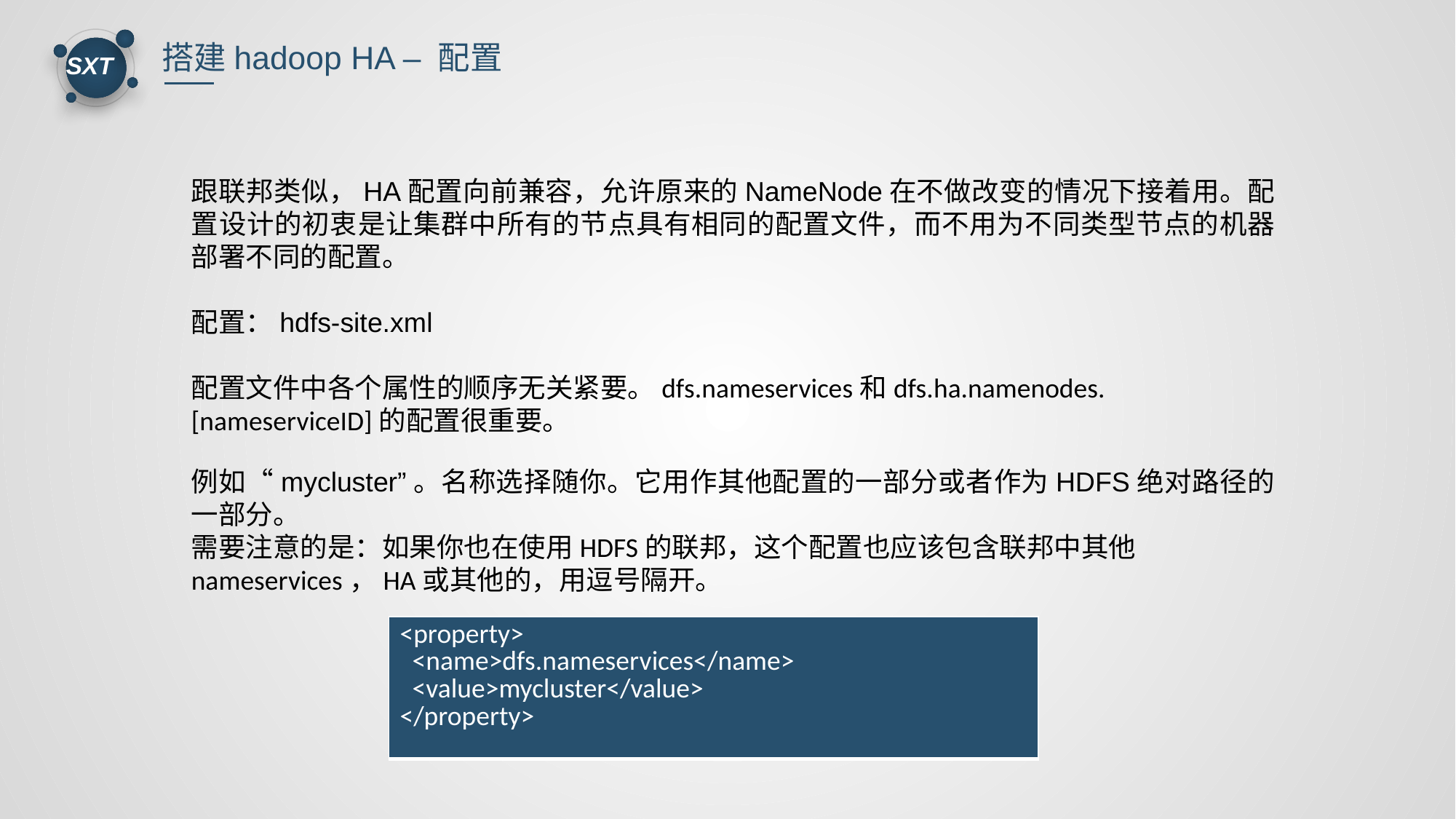

搭建hadoop HA – 配置
跟联邦类似，HA配置向前兼容，允许原来的NameNode在不做改变的情况下接着用。配置设计的初衷是让集群中所有的节点具有相同的配置文件，而不用为不同类型节点的机器部署不同的配置。

配置：hdfs-site.xml

配置文件中各个属性的顺序无关紧要。dfs.nameservices和dfs.ha.namenodes.[nameserviceID]的配置很重要。
例如“mycluster”。名称选择随你。它用作其他配置的一部分或者作为HDFS绝对路径的一部分。
需要注意的是：如果你也在使用HDFS的联邦，这个配置也应该包含联邦中其他nameservices，HA或其他的，用逗号隔开。
| <property> <name>dfs.nameservices</name> <value>mycluster</value> </property> |
| --- |